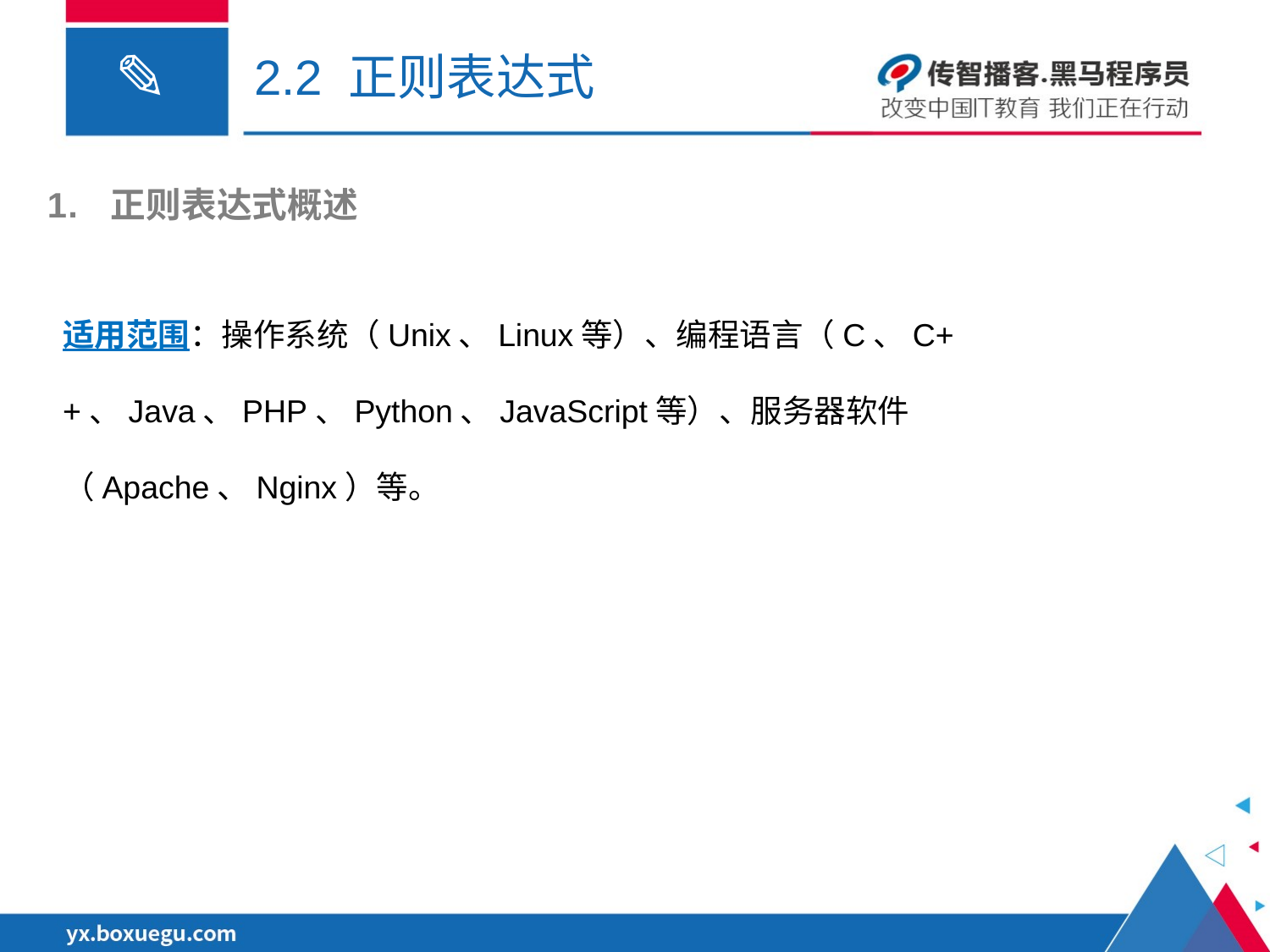

# 2.2 正则表达式
正则表达式概述
适用范围：操作系统（Unix、Linux等）、编程语言（C、C++、Java、PHP、Python、JavaScript等）、服务器软件（Apache、Nginx）等。